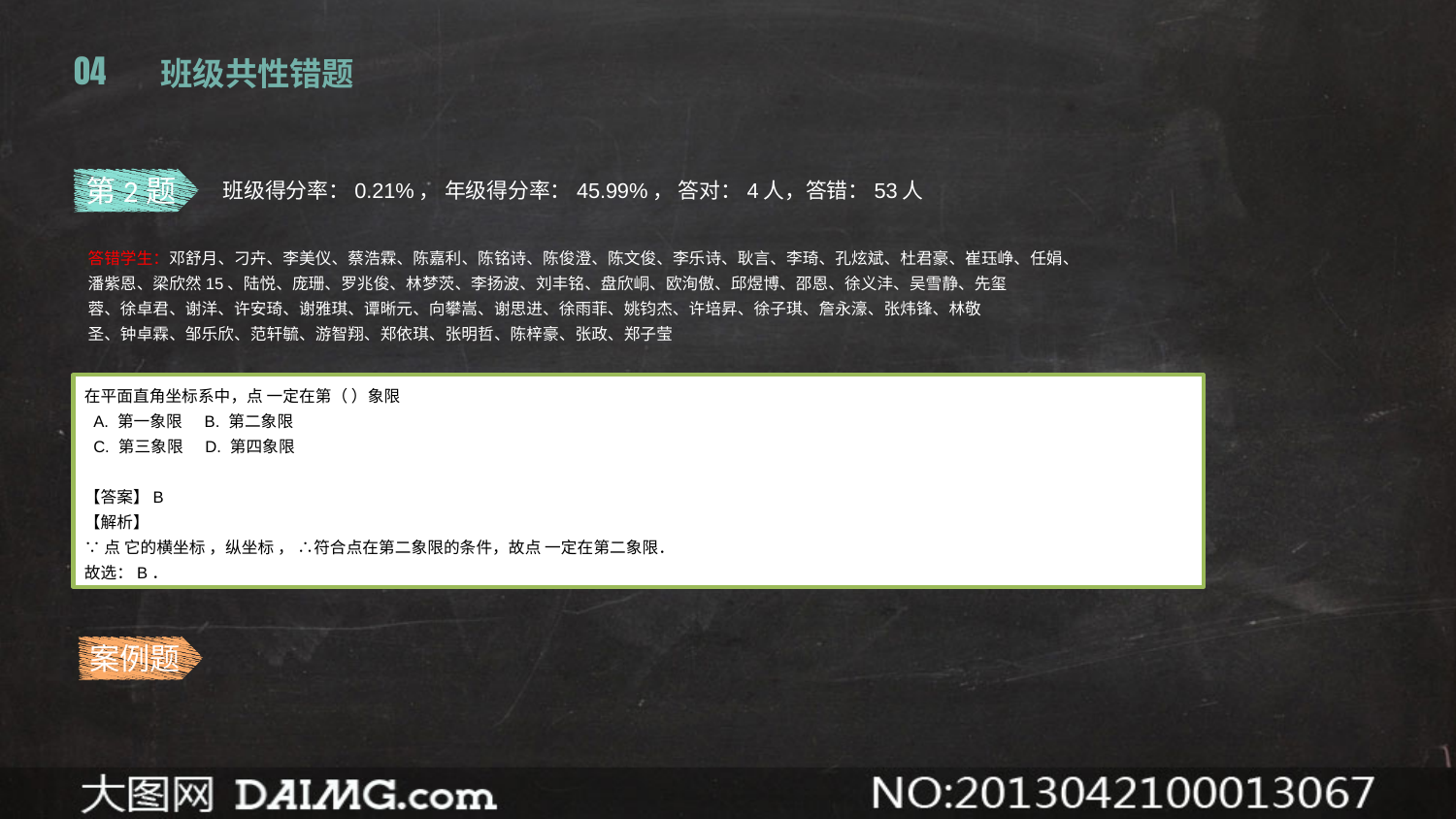

04
 班级共性错题
班级得分率：0.21%， 年级得分率：45.99%， 答对：4人，答错：53人
第2题
答错学生：邓舒月、刁卉、李美仪、蔡浩霖、陈嘉利、陈铭诗、陈俊澄、陈文俊、李乐诗、耿言、李琦、孔炫斌、杜君豪、崔珏峥、任娟、
潘紫恩、梁欣然15、陆悦、庞珊、罗兆俊、林梦茨、李扬波、刘丰铭、盘欣峒、欧洵傲、邱煜博、邵恩、徐义沣、吴雪静、先玺
蓉、徐卓君、谢洋、许安琦、谢雅琪、谭晰元、向攀嵩、谢思进、徐雨菲、姚钧杰、许培昇、徐子琪、詹永濠、张炜锋、林敬
圣、钟卓霖、邹乐欣、范轩毓、游智翔、郑依琪、张明哲、陈梓豪、张政、郑子莹
在平面直角坐标系中，点 一定在第（ ）象限
  A. 第一象限     B. 第二象限
  C. 第三象限     D. 第四象限

【答案】B
【解析】
∵点 它的横坐标 ，纵坐标 ， ∴符合点在第二象限的条件，故点 一定在第二象限．
故选：B．
案例题